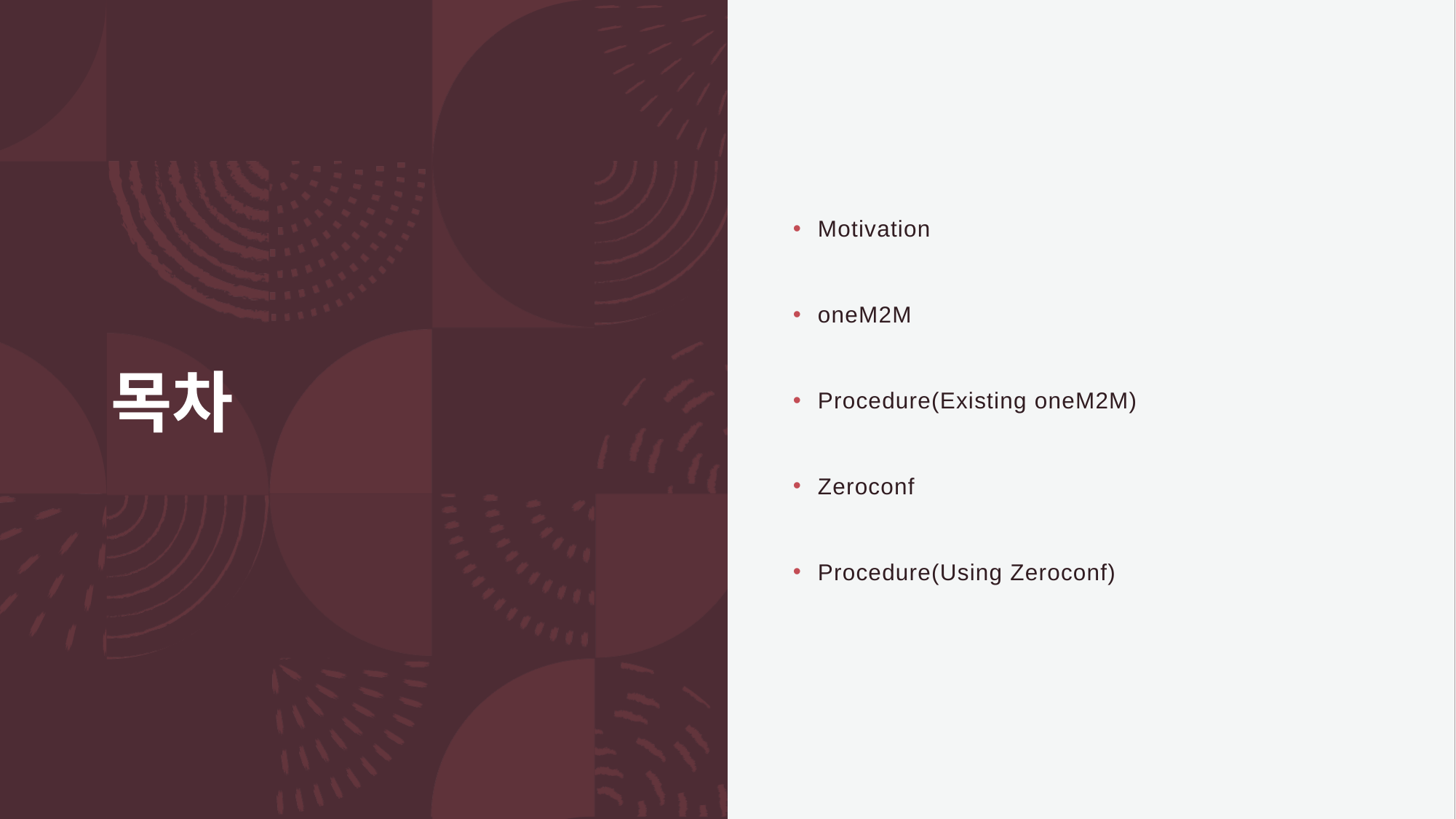

목차
Motivation

oneM2M

Procedure(Existing oneM2M)

Zeroconf

Procedure(Using Zeroconf)